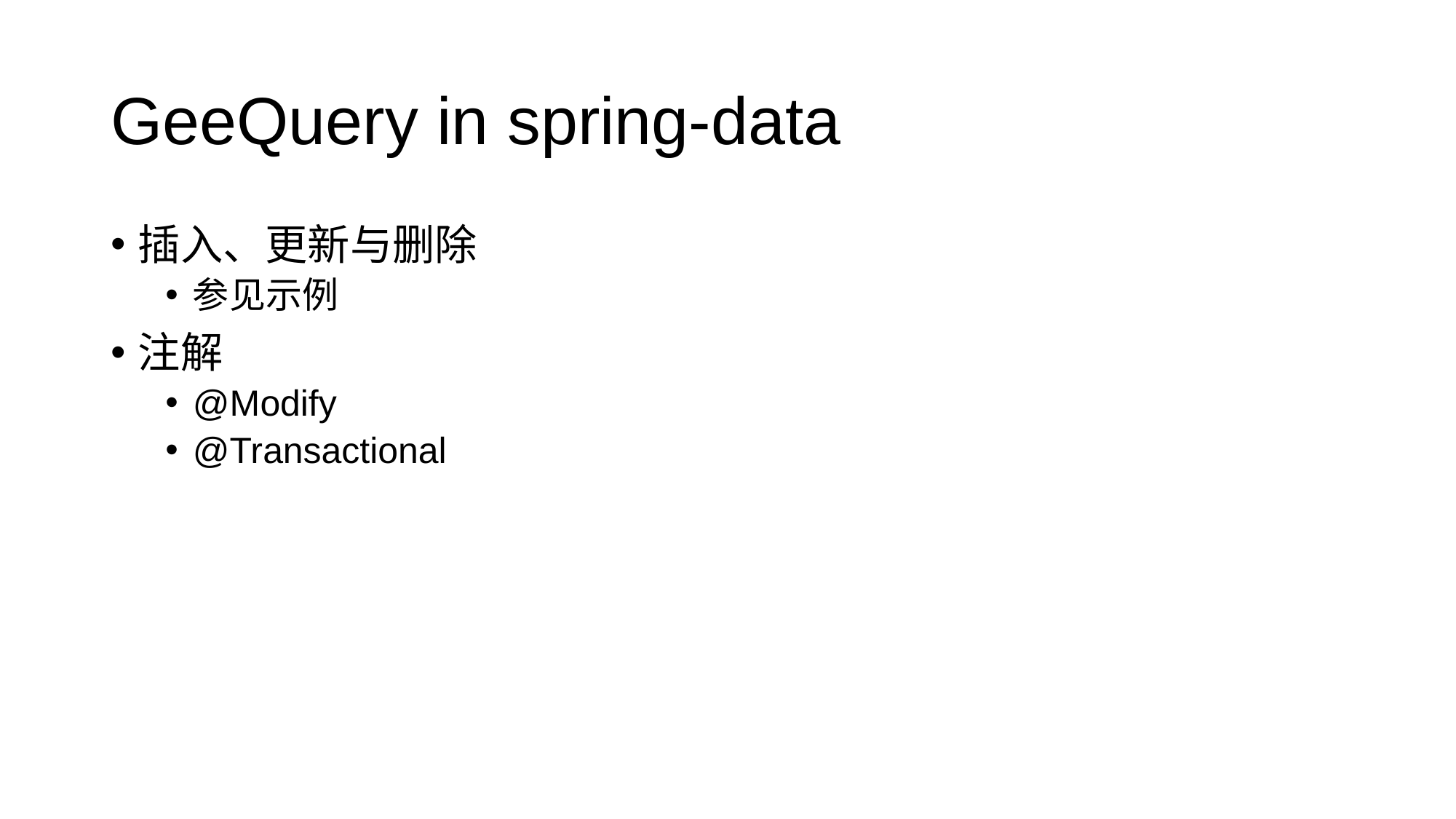

# GeeQuery in spring-data
插入、更新与删除
参见示例
注解
@Modify
@Transactional